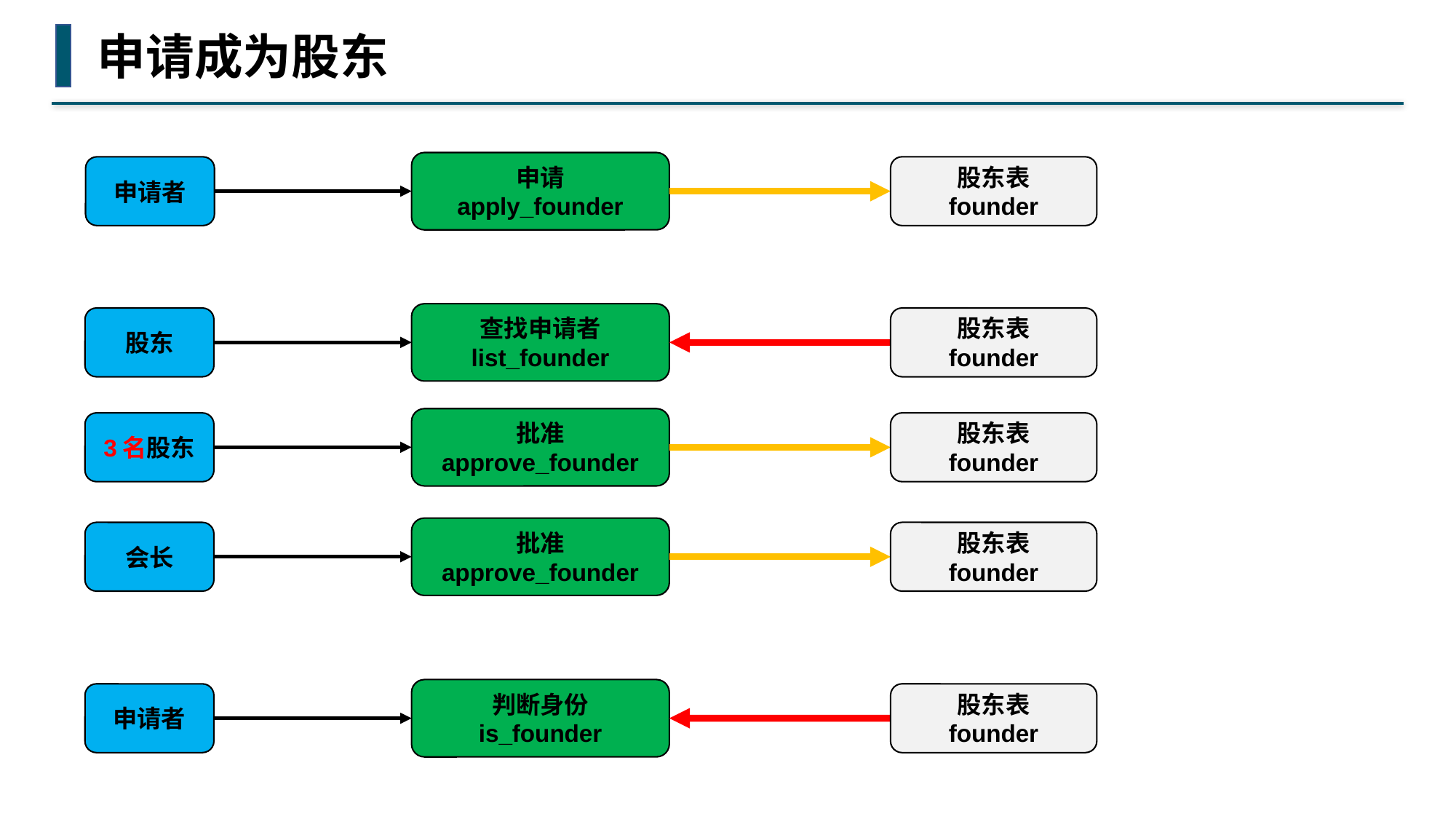

申请成为股东

申请
apply_founder
申请者
股东表
founder
查找申请者
list_founder
股东
股东表
founder
批准
approve_founder
3名股东
股东表
founder
批准
approve_founder
会长
股东表
founder
判断身份
is_founder
申请者
股东表
founder